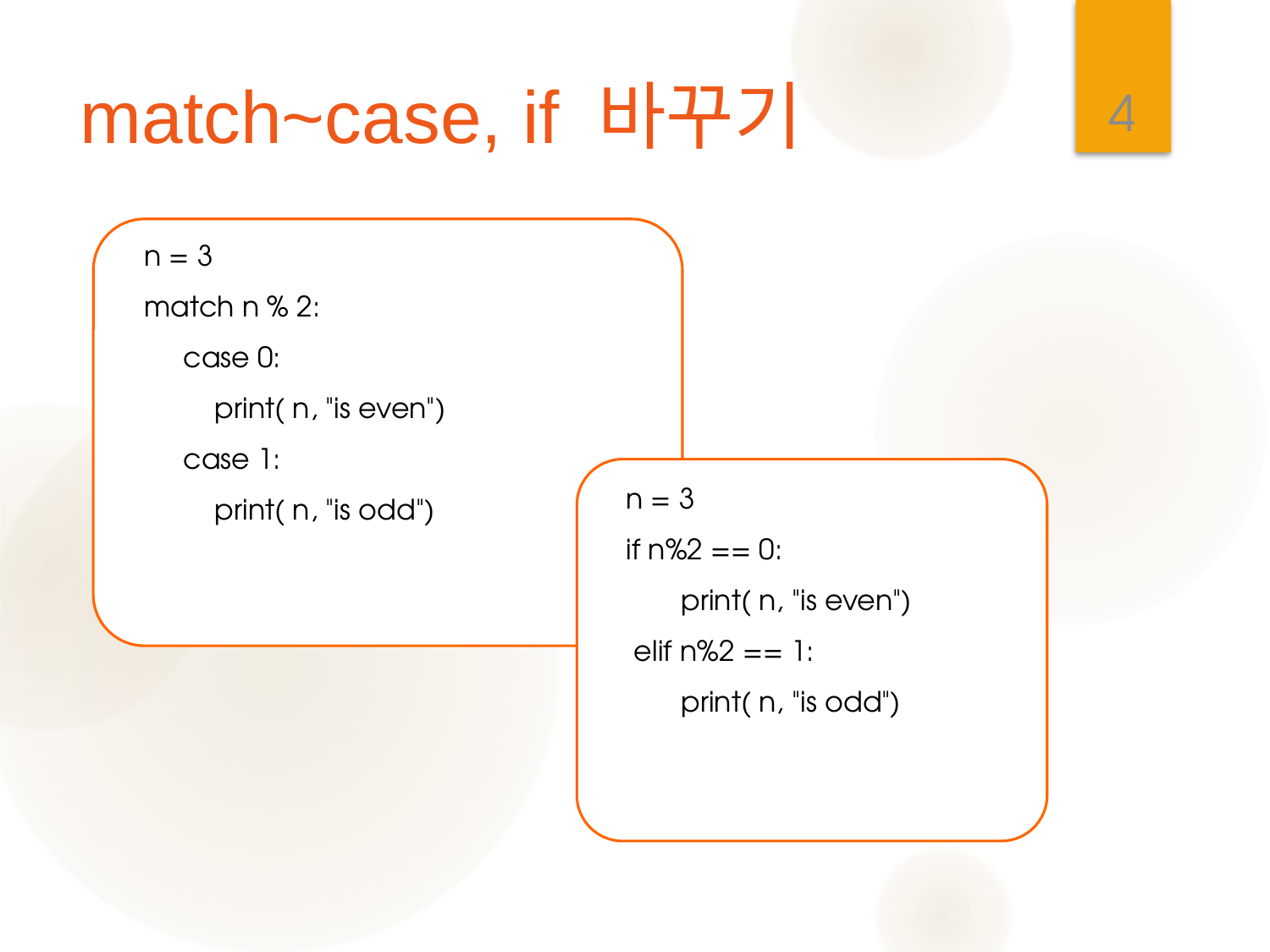

4
# match~case, if 바꾸기

   n = 3
   match n % 2:
        case 0:
            print( n, "is even")
        case 1:
            print( n, "is odd")

   n = 3
   if n%2 == 0:
          print( n, "is even")
    elif n%2 == 1:
          print( n, "is odd")